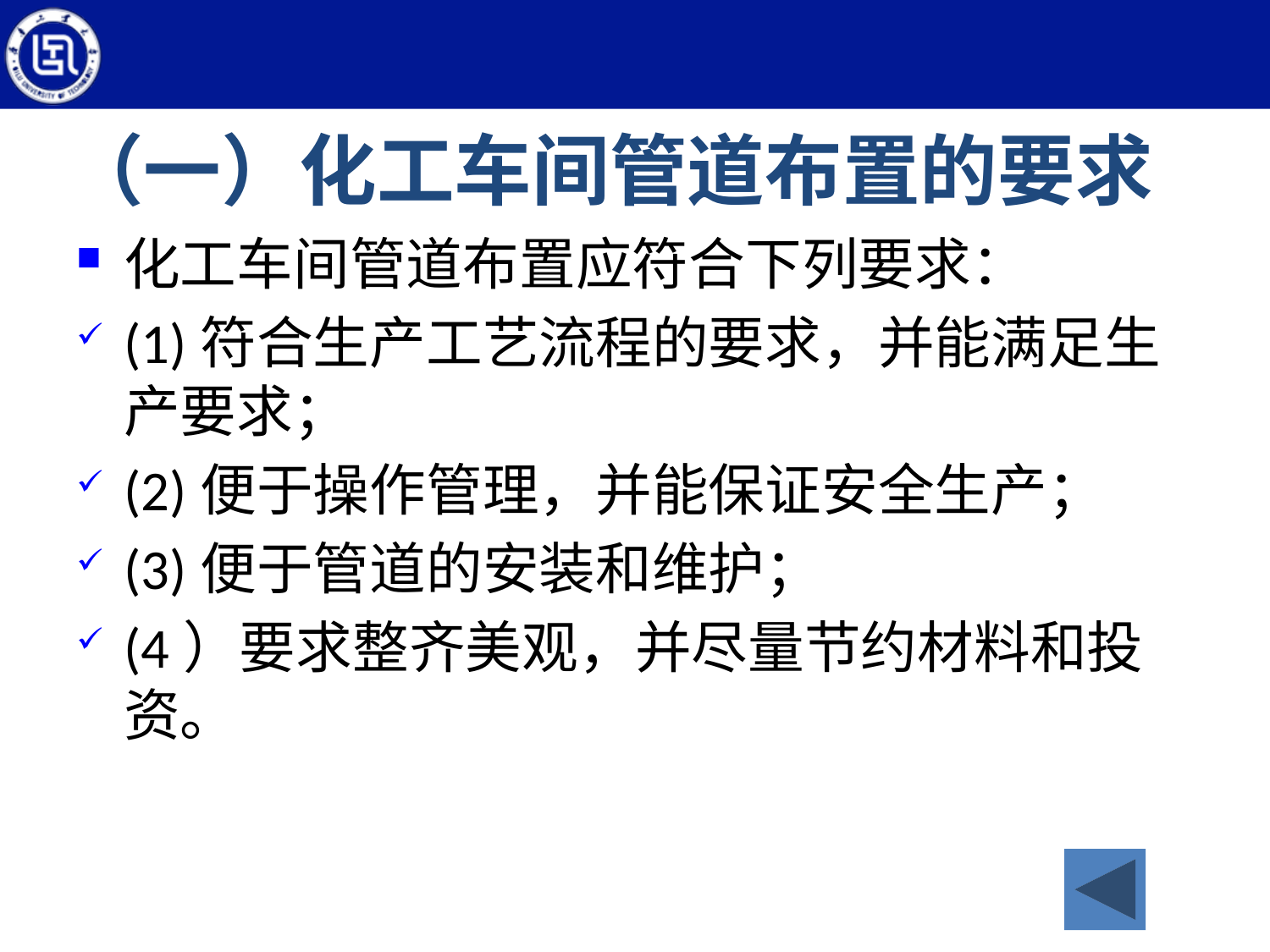

# （一）化工车间管道布置的要求
化工车间管道布置应符合下列要求：
(1)符合生产工艺流程的要求，并能满足生产要求；
(2)便于操作管理，并能保证安全生产；
(3)便于管道的安装和维护；
(4）要求整齐美观，并尽量节约材料和投资。